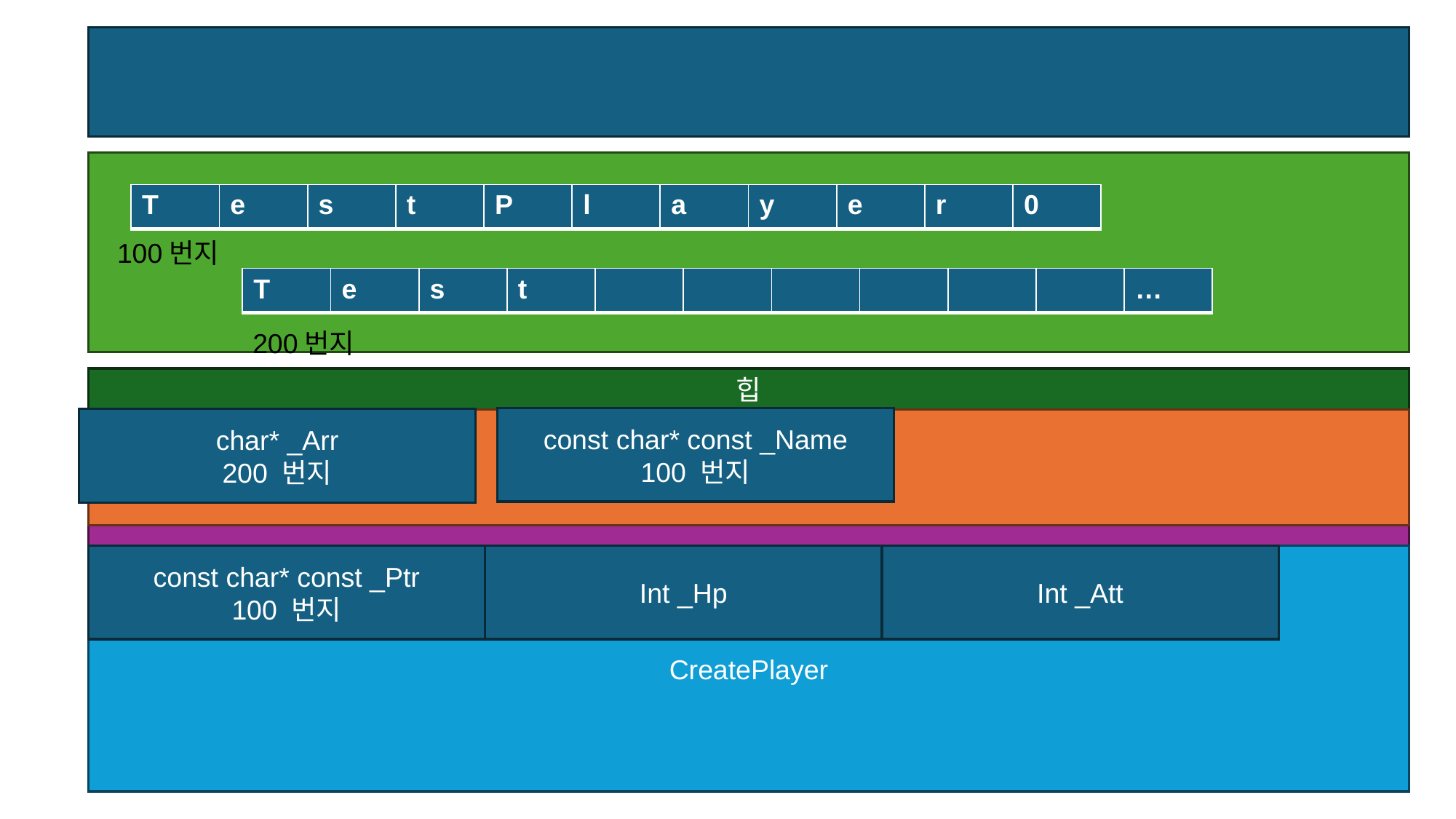

| T | e | s | t | P | l | a | y | e | r | 0 |
| --- | --- | --- | --- | --- | --- | --- | --- | --- | --- | --- |
100번지
| T | e | s | t |  |  |  |  |  |  | … |
| --- | --- | --- | --- | --- | --- | --- | --- | --- | --- | --- |
200번지
힙
const char* const _Name
100 번지
char* _Arr
200 번지
StrCopy
스택
CreatePlayer
const char* const _Ptr
100 번지
Int _Hp
Int _Att
Main